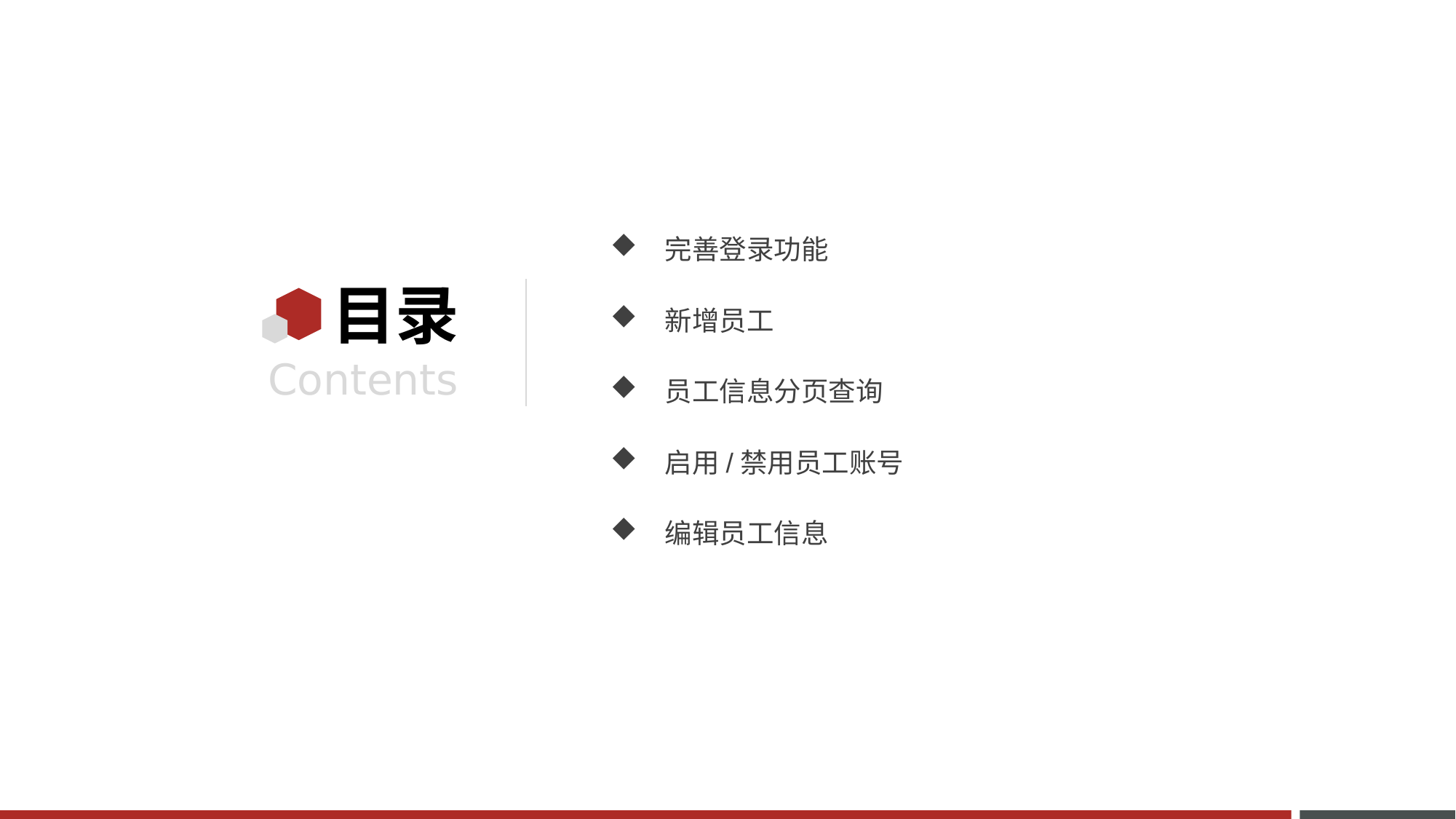

完善登录功能
新增员工
员工信息分页查询
启用/禁用员工账号
编辑员工信息